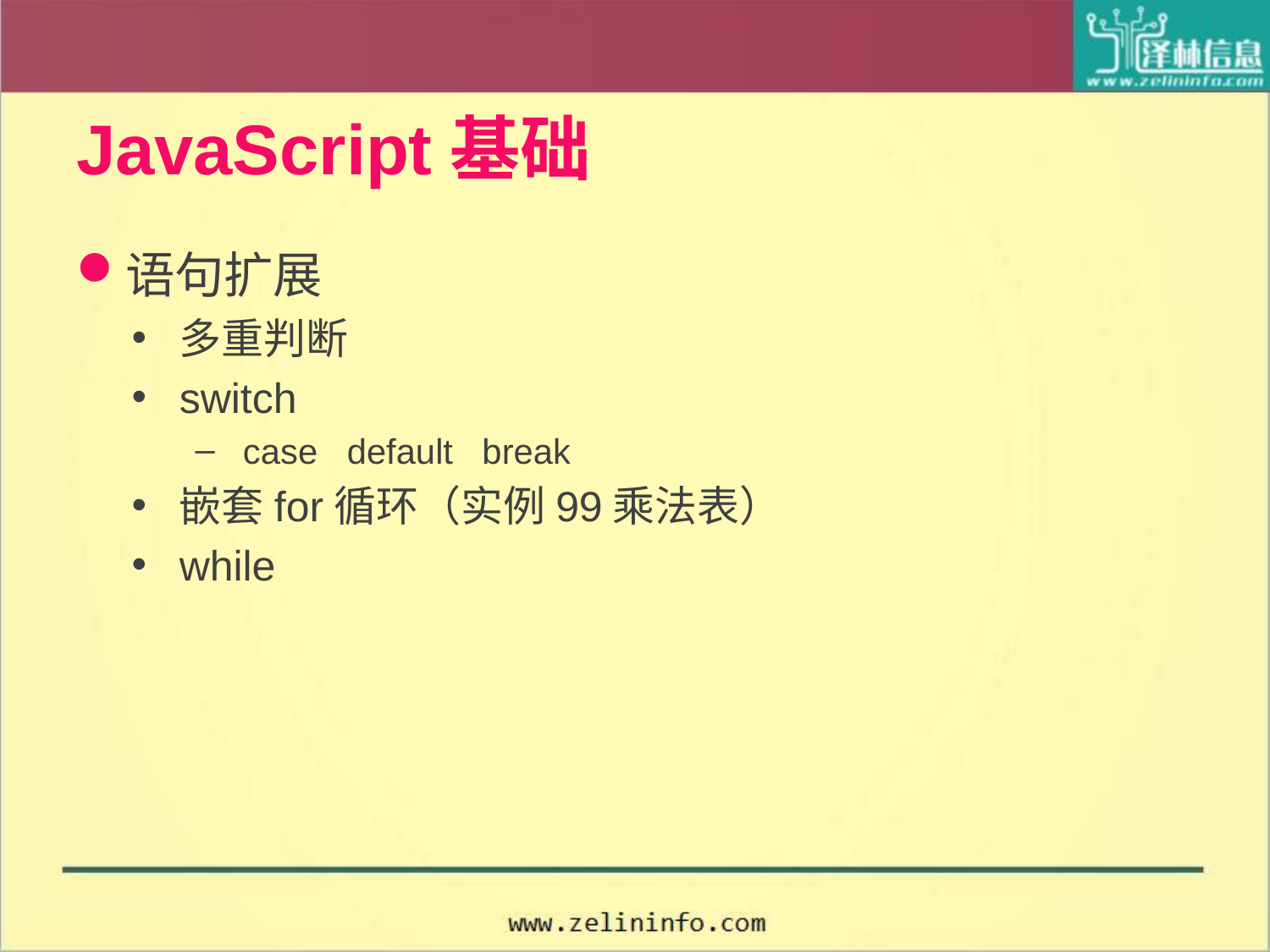

# JavaScript基础
语句扩展
多重判断
switch
case   default   break
嵌套for循环（实例99乘法表）
while